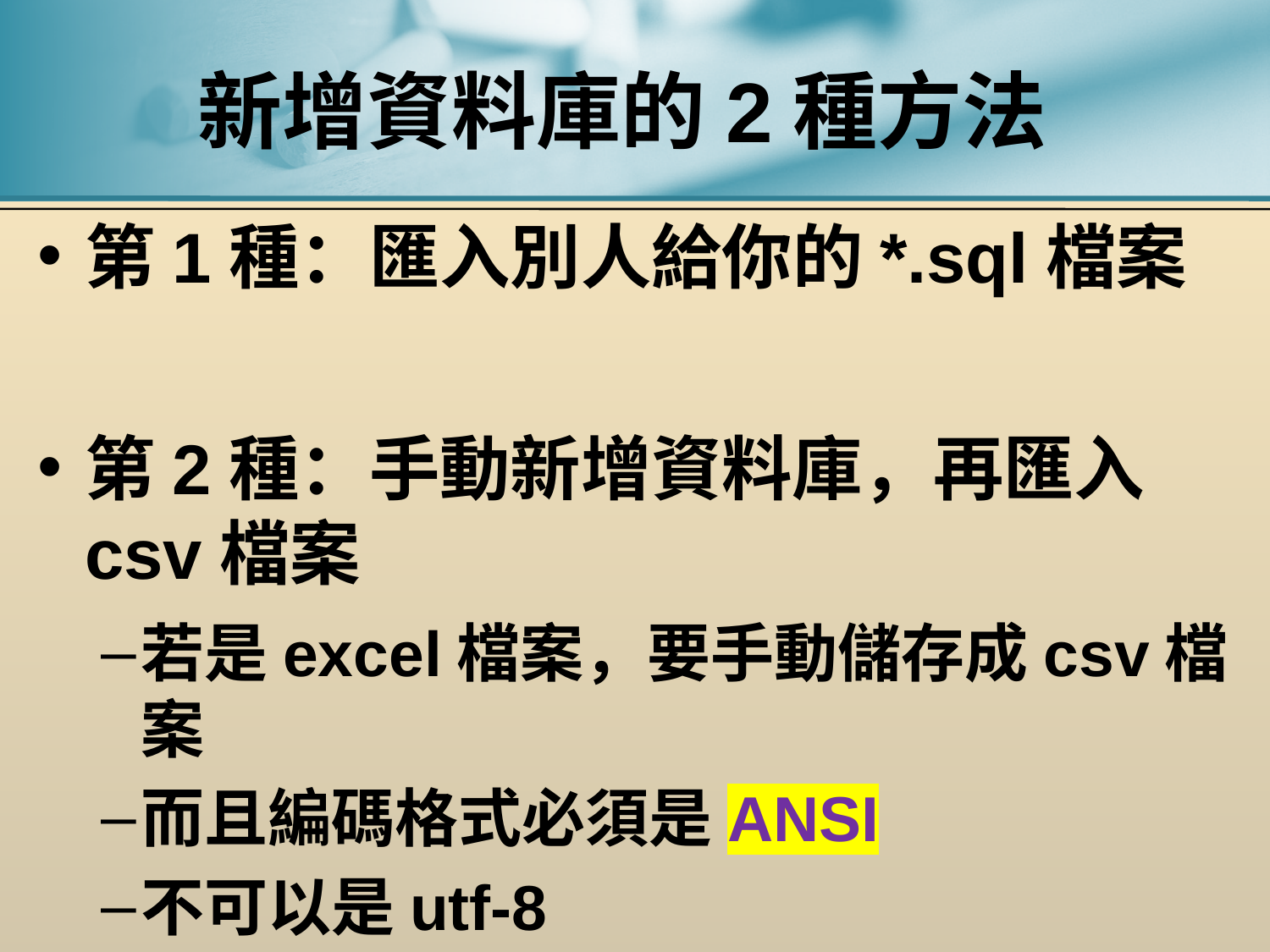

# 新增資料庫的2種方法
第1種：匯入別人給你的*.sql檔案

第2種：手動新增資料庫，再匯入csv檔案
若是excel檔案，要手動儲存成csv檔案
而且編碼格式必須是ANSI
不可以是utf-8